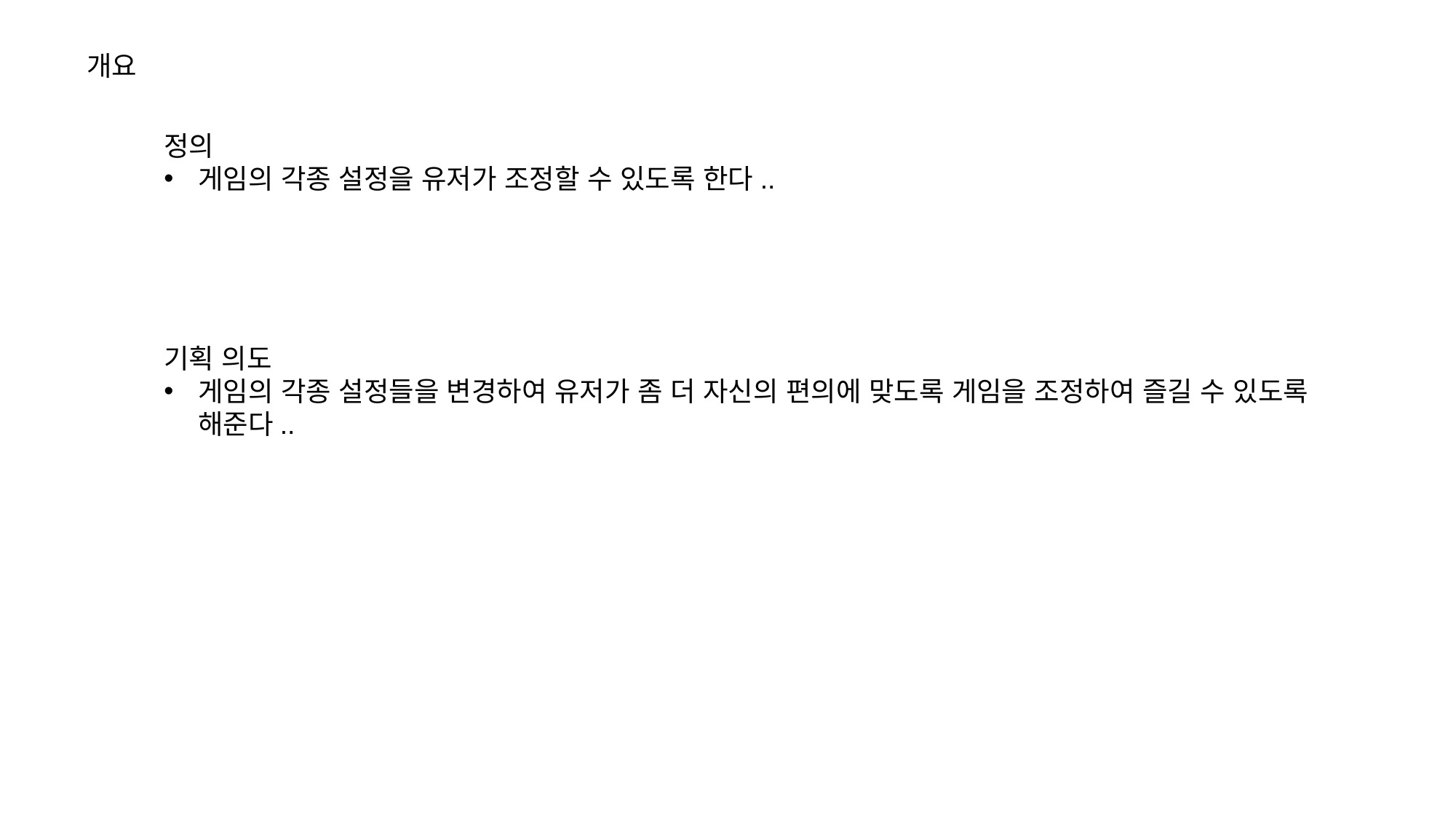

개요
정의
게임의 각종 설정을 유저가 조정할 수 있도록 한다..
기획 의도
게임의 각종 설정들을 변경하여 유저가 좀 더 자신의 편의에 맞도록 게임을 조정하여 즐길 수 있도록 해준다..